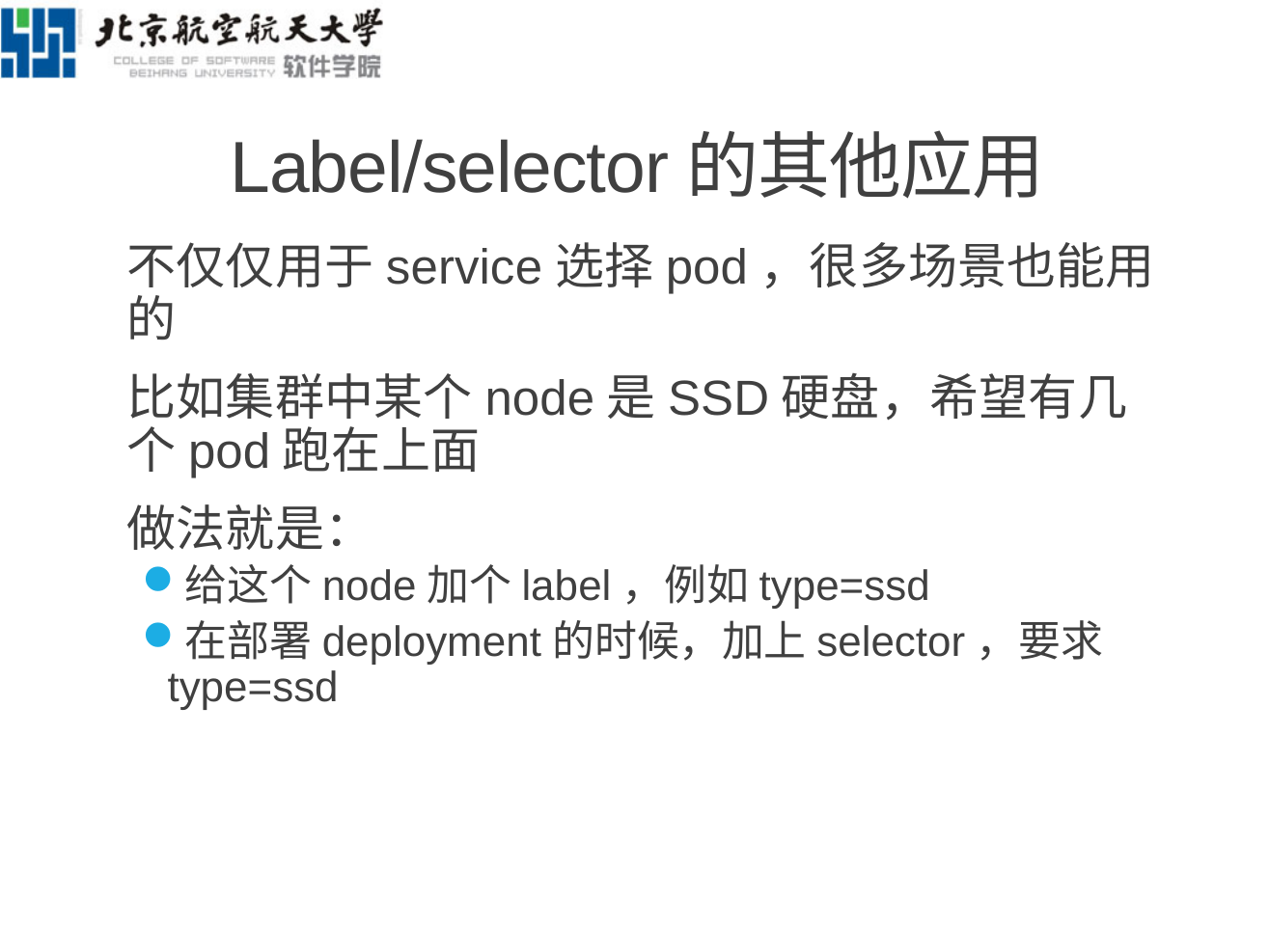

# Label/selector的其他应用
不仅仅用于service选择pod，很多场景也能用的
比如集群中某个node是SSD硬盘，希望有几个pod跑在上面
做法就是：
给这个node加个label，例如type=ssd
在部署deployment的时候，加上selector，要求type=ssd